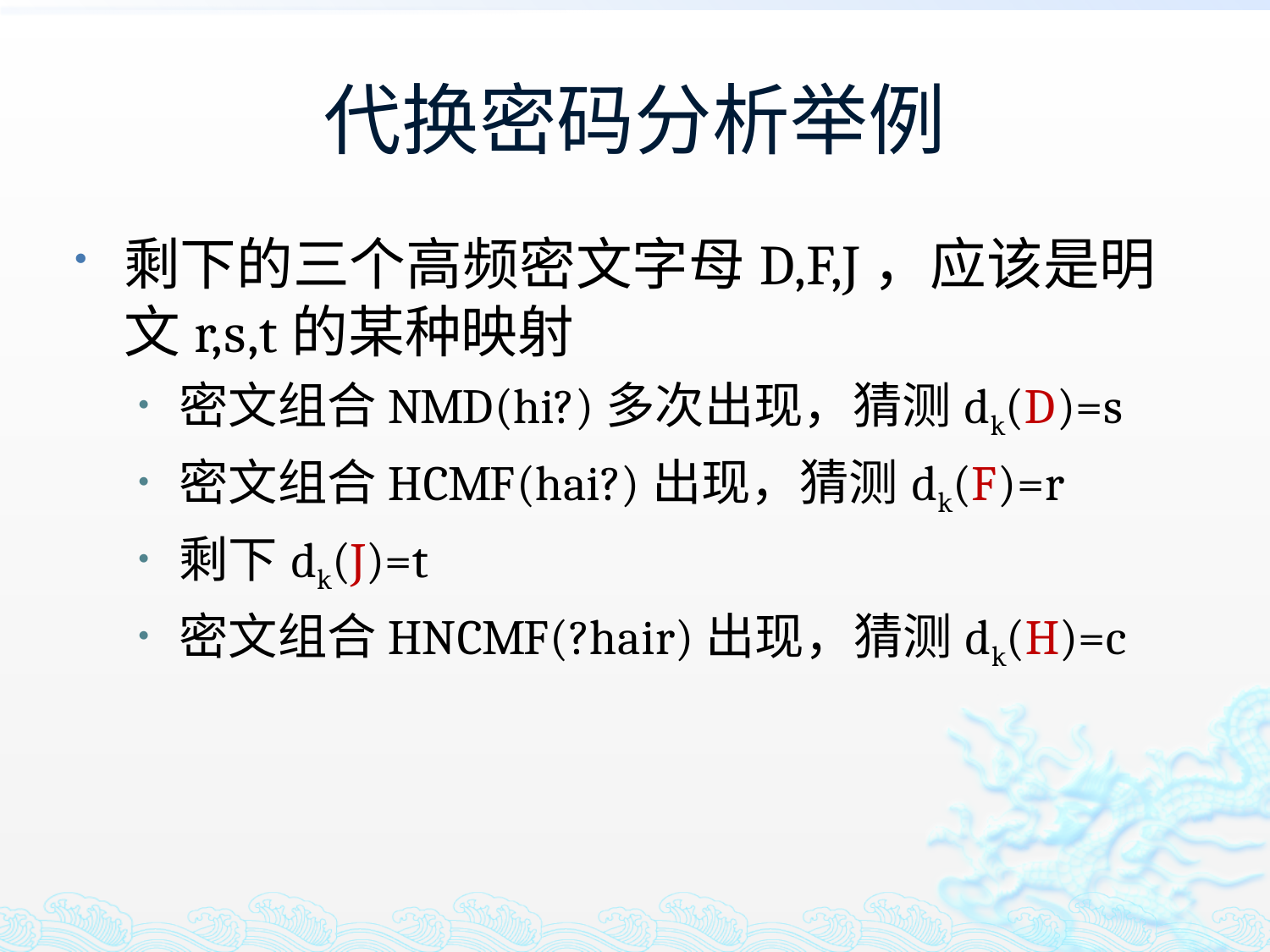

# 代换密码分析举例
剩下的三个高频密文字母D,F,J，应该是明文r,s,t的某种映射
密文组合NMD(hi?)多次出现，猜测dk(D)=s
密文组合HCMF(hai?)出现，猜测dk(F)=r
剩下dk(J)=t
密文组合HNCMF(?hair)出现，猜测dk(H)=c